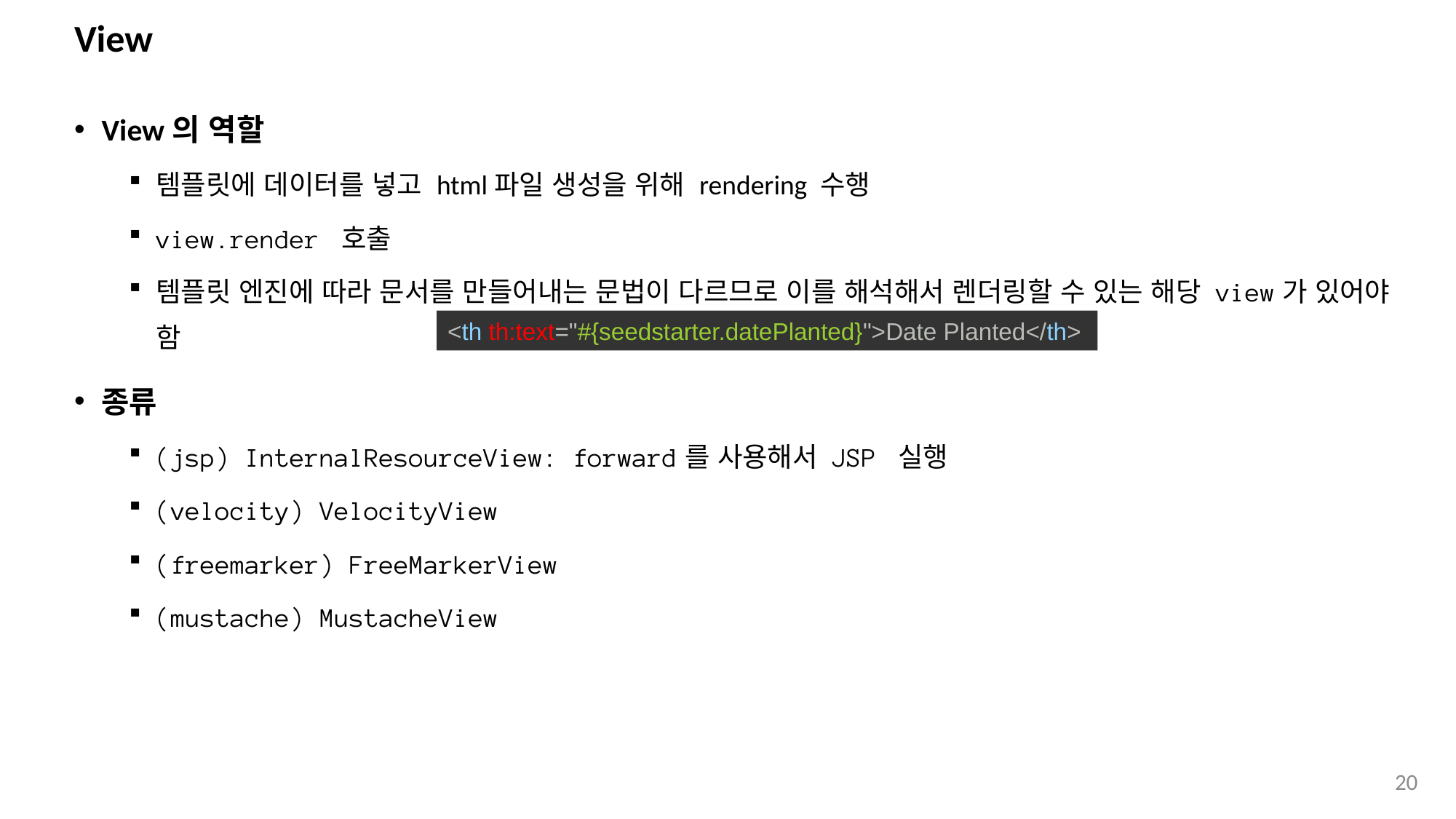

# View
View의 역할
템플릿에 데이터를 넣고 html파일 생성을 위해 rendering 수행
view.render 호출
템플릿 엔진에 따라 문서를 만들어내는 문법이 다르므로 이를 해석해서 렌더링할 수 있는 해당 view가 있어야 함
종류
(jsp) InternalResourceView: forward를 사용해서 JSP 실행
(velocity) VelocityView
(freemarker) FreeMarkerView
(mustache) MustacheView

<th th:text="#{seedstarter.datePlanted}">Date Planted</th>
20